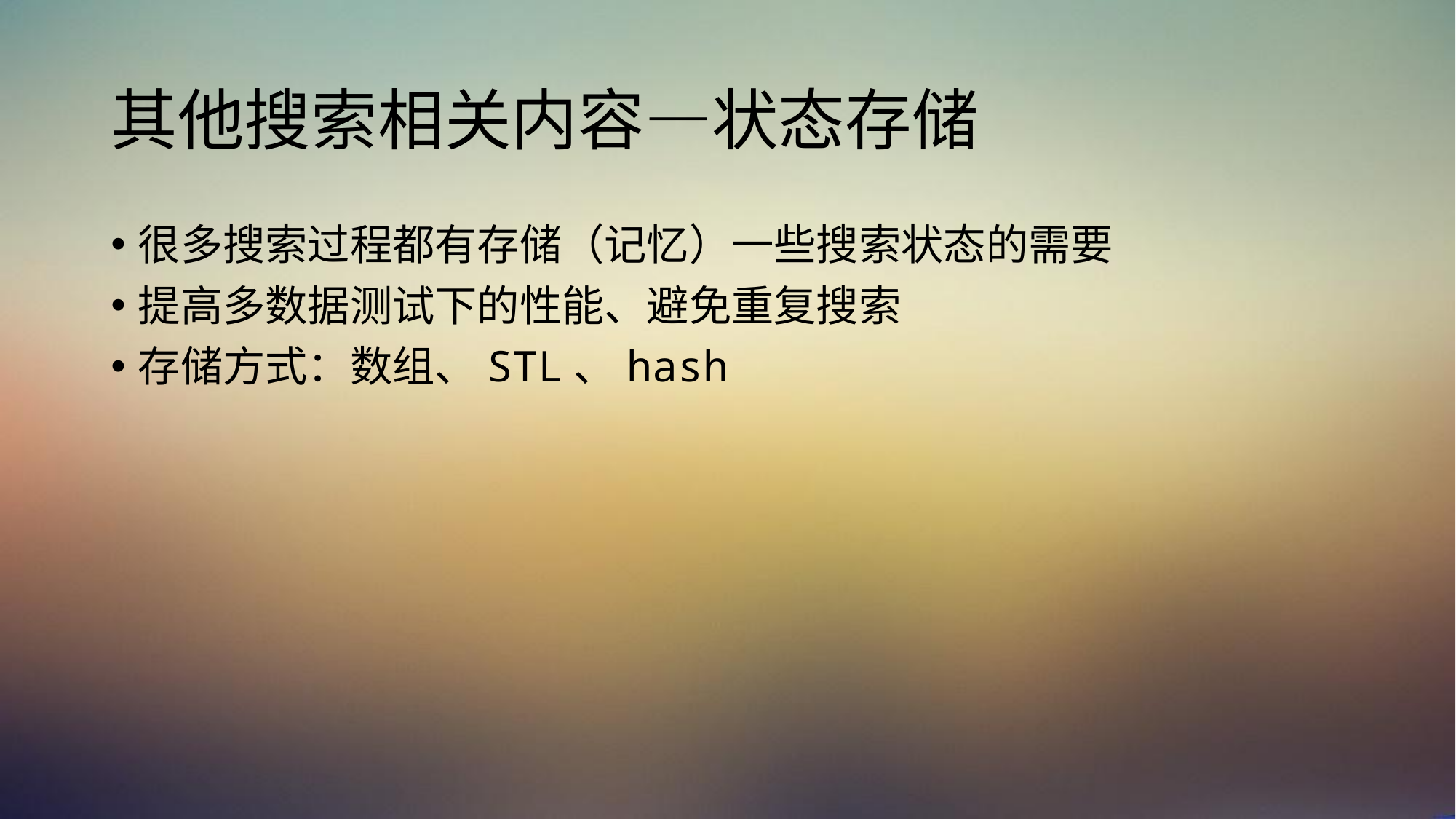

# 其他搜索相关内容—状态存储
很多搜索过程都有存储（记忆）一些搜索状态的需要
提高多数据测试下的性能、避免重复搜索
存储方式：数组、STL、hash